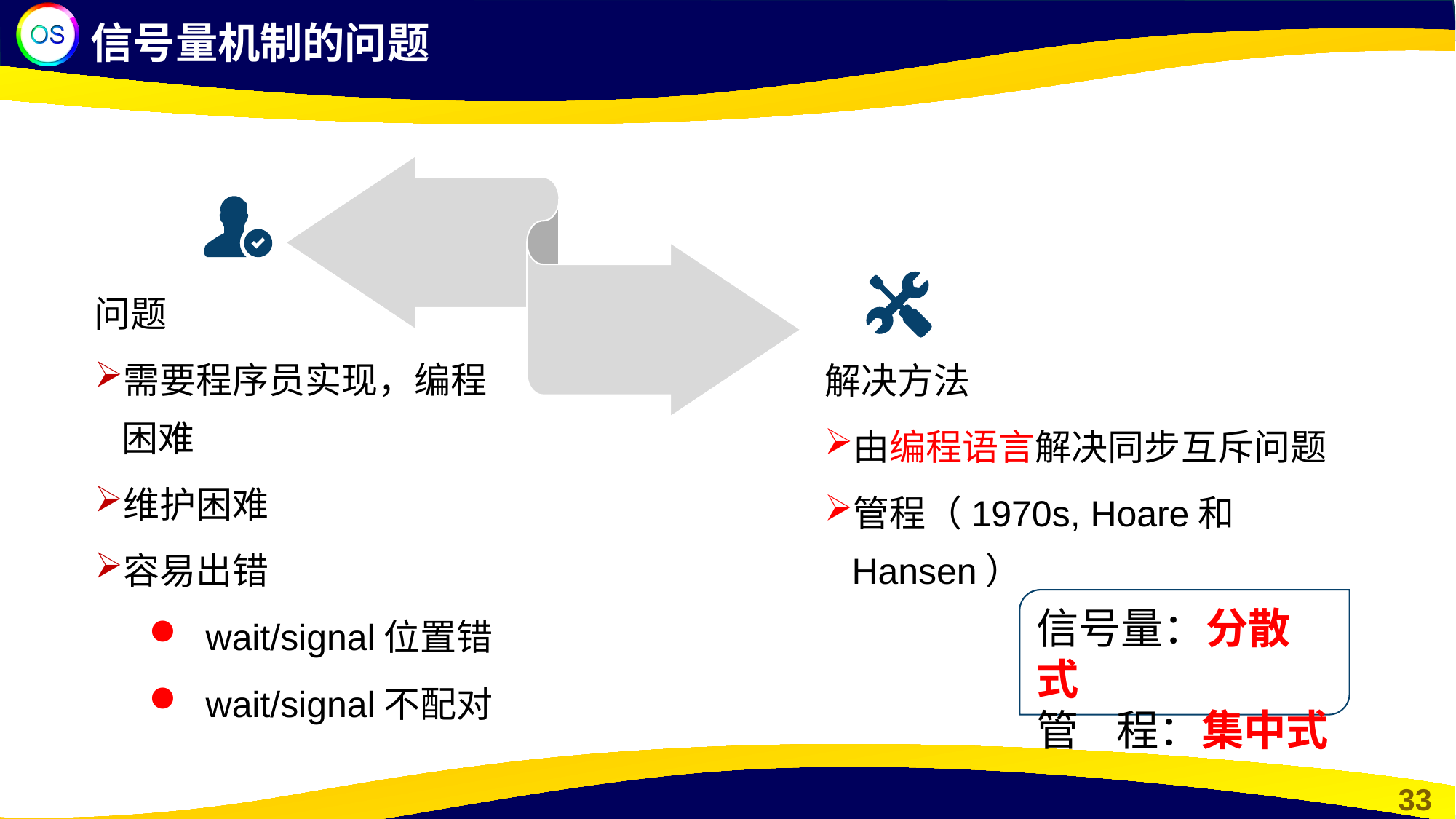

信号量机制的问题

问题
需要程序员实现，编程困难
维护困难
容易出错
  wait/signal位置错
  wait/signal不配对

解决方法
由编程语言解决同步互斥问题
管程（1970s, Hoare和Hansen）
信号量：分散式
管    程：集中式